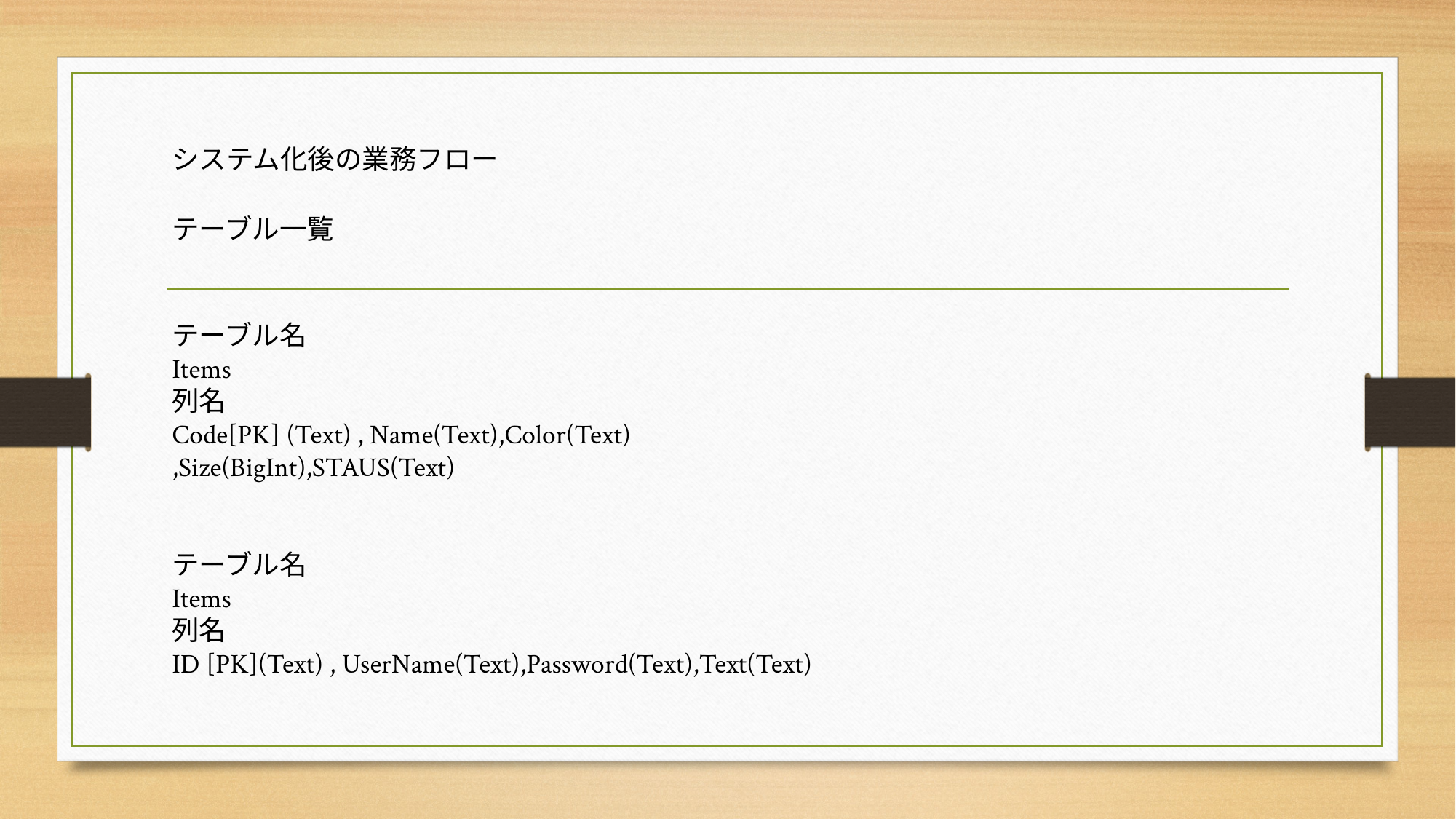

システム化後の業務フロー
テーブル一覧
テーブル名
Items
列名
Code[PK] (Text) , Name(Text),Color(Text)
,Size(BigInt),STAUS(Text)

テーブル名
Items
列名
ID [PK](Text) , UserName(Text),Password(Text),Text(Text)